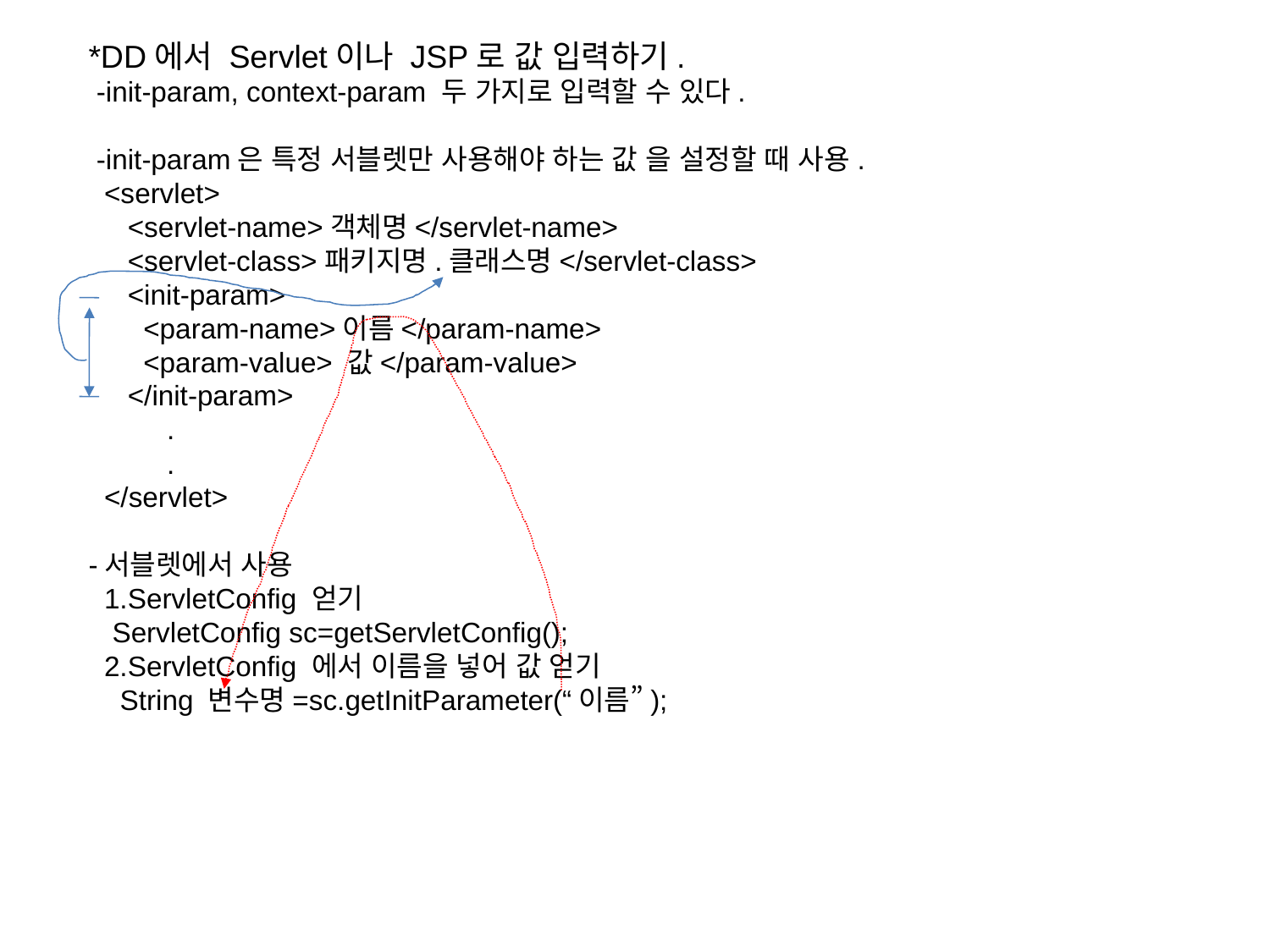

*DD에서 Servlet이나 JSP로 값 입력하기.
 -init-param, context-param 두 가지로 입력할 수 있다.

 -init-param은 특정 서블렛만 사용해야 하는 값 을 설정할 때 사용.
  <servlet>
     <servlet-name>객체명</servlet-name>
     <servlet-class>패키지명.클래스명</servlet-class>
     <init-param>
       <param-name>이름</param-name>
       <param-value> 값</param-value>
     </init-param>
          .
          .
  </servlet>

-서블렛에서 사용
  1.ServletConfig 얻기
   ServletConfig sc=getServletConfig();
  2.ServletConfig 에서 이름을 넣어 값 얻기
    String 변수명=sc.getInitParameter(“이름”);